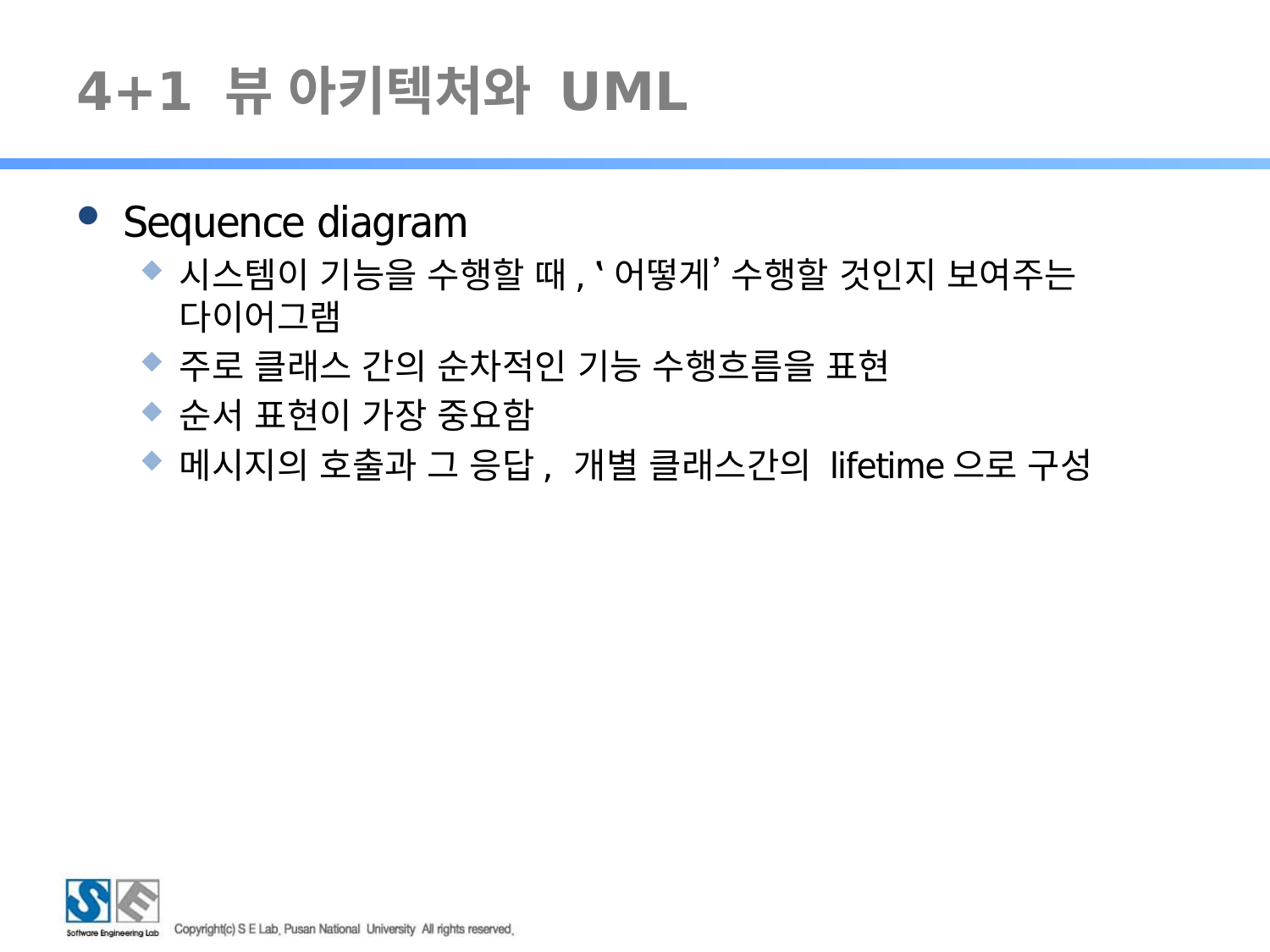

# 4+1 뷰 아키텍처와 UML
Sequence diagram
시스템이 기능을 수행할 때, ‘어떻게’ 수행할 것인지 보여주는 다이어그램
주로 클래스 간의 순차적인 기능 수행흐름을 표현
순서 표현이 가장 중요함
메시지의 호출과 그 응답, 개별 클래스간의 lifetime으로 구성